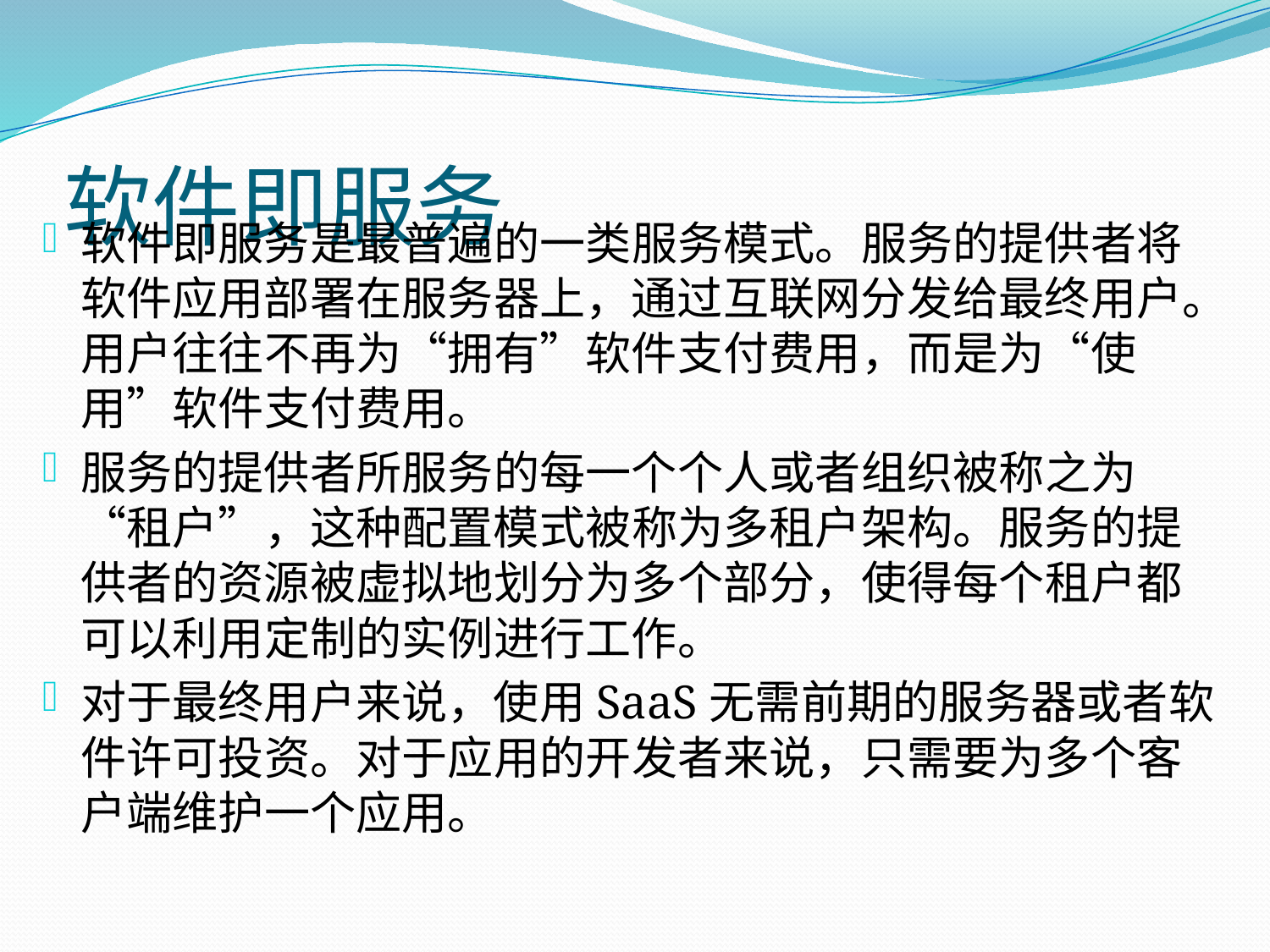

# 软件即服务
软件即服务是最普遍的一类服务模式。服务的提供者将软件应用部署在服务器上，通过互联网分发给最终用户。用户往往不再为“拥有”软件支付费用，而是为“使用”软件支付费用。
服务的提供者所服务的每一个个人或者组织被称之为“租户”，这种配置模式被称为多租户架构。服务的提供者的资源被虚拟地划分为多个部分，使得每个租户都可以利用定制的实例进行工作。
对于最终用户来说，使用SaaS无需前期的服务器或者软件许可投资。对于应用的开发者来说，只需要为多个客户端维护一个应用。